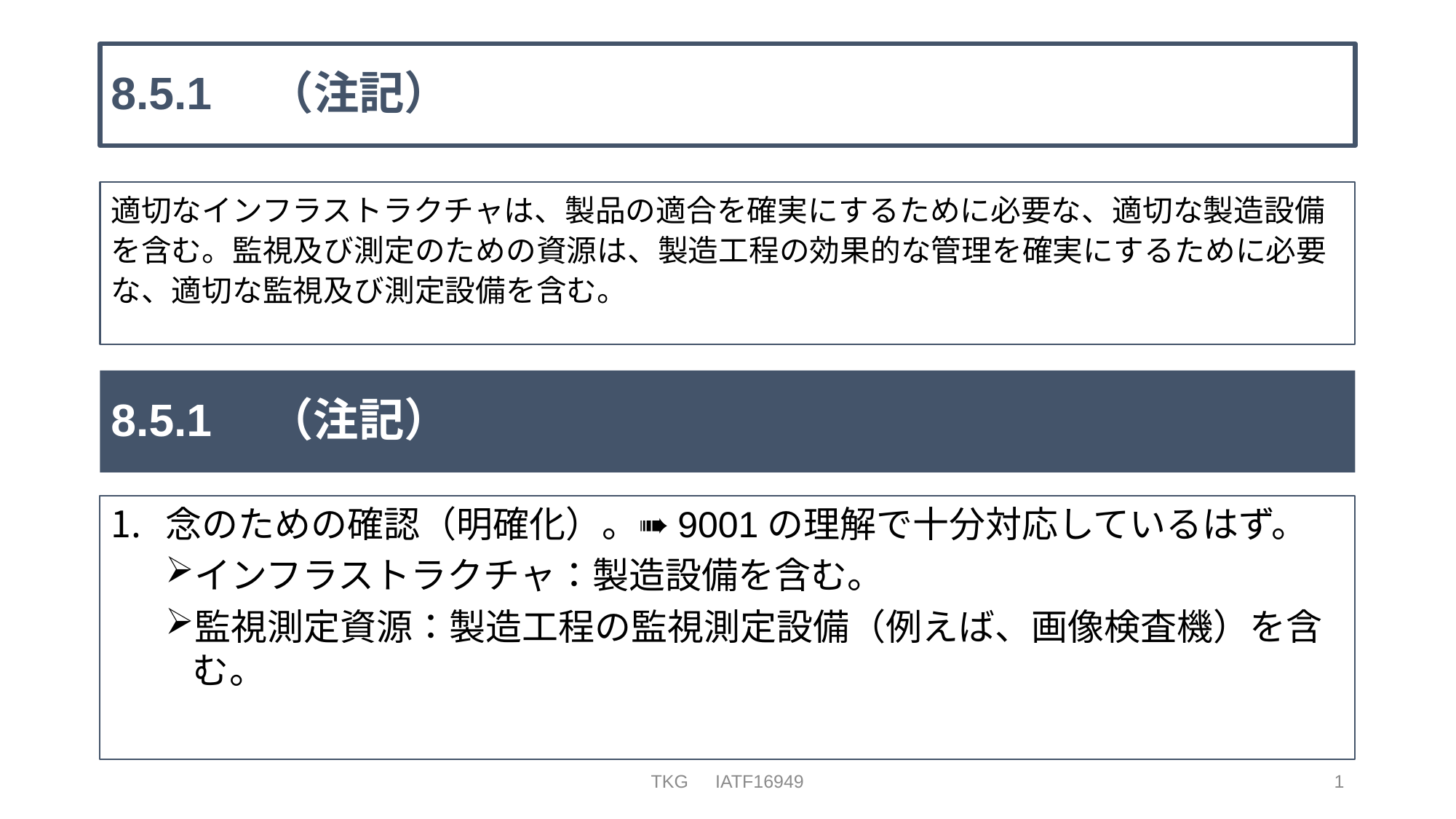

# 8.5.1　（注記）
適切なインフラストラクチャは、製品の適合を確実にするために必要な、適切な製造設備を含む。監視及び測定のための資源は、製造工程の効果的な管理を確実にするために必要な、適切な監視及び測定設備を含む。
8.5.1　（注記）
念のための確認（明確化）。➠9001の理解で十分対応しているはず。
インフラストラクチャ：製造設備を含む。
監視測定資源：製造工程の監視測定設備（例えば、画像検査機）を含む。
TKG　IATF16949
1